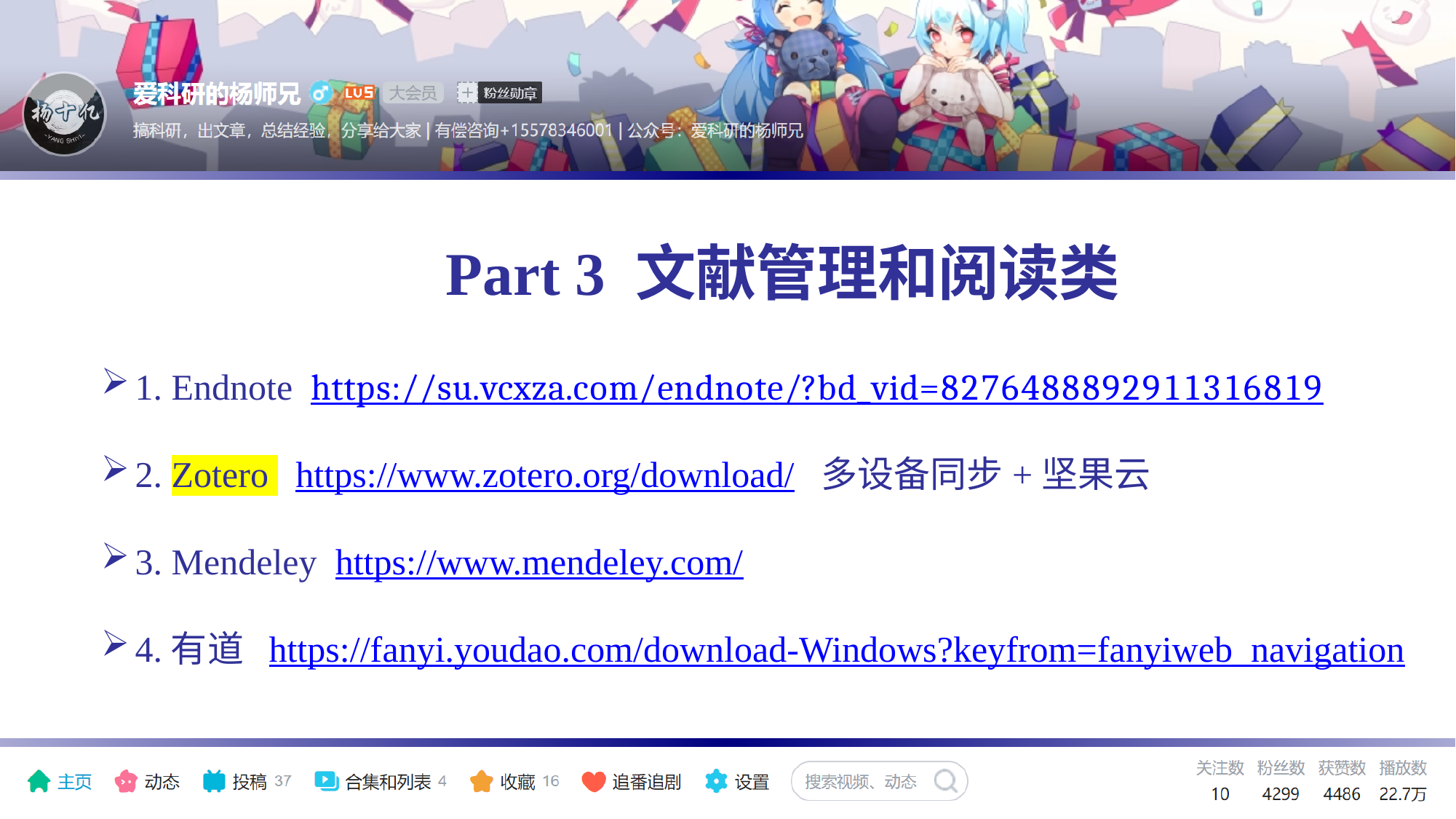

Part 3 文献管理和阅读类

1. Endnote  https://su.vcxza.com/endnote/?bd_vid=8276488892911316819
2. Zotero   https://www.zotero.org/download/  多设备同步+坚果云
3. Mendeley  https://www.mendeley.com/
4.有道  https://fanyi.youdao.com/download-Windows?keyfrom=fanyiweb_navigation